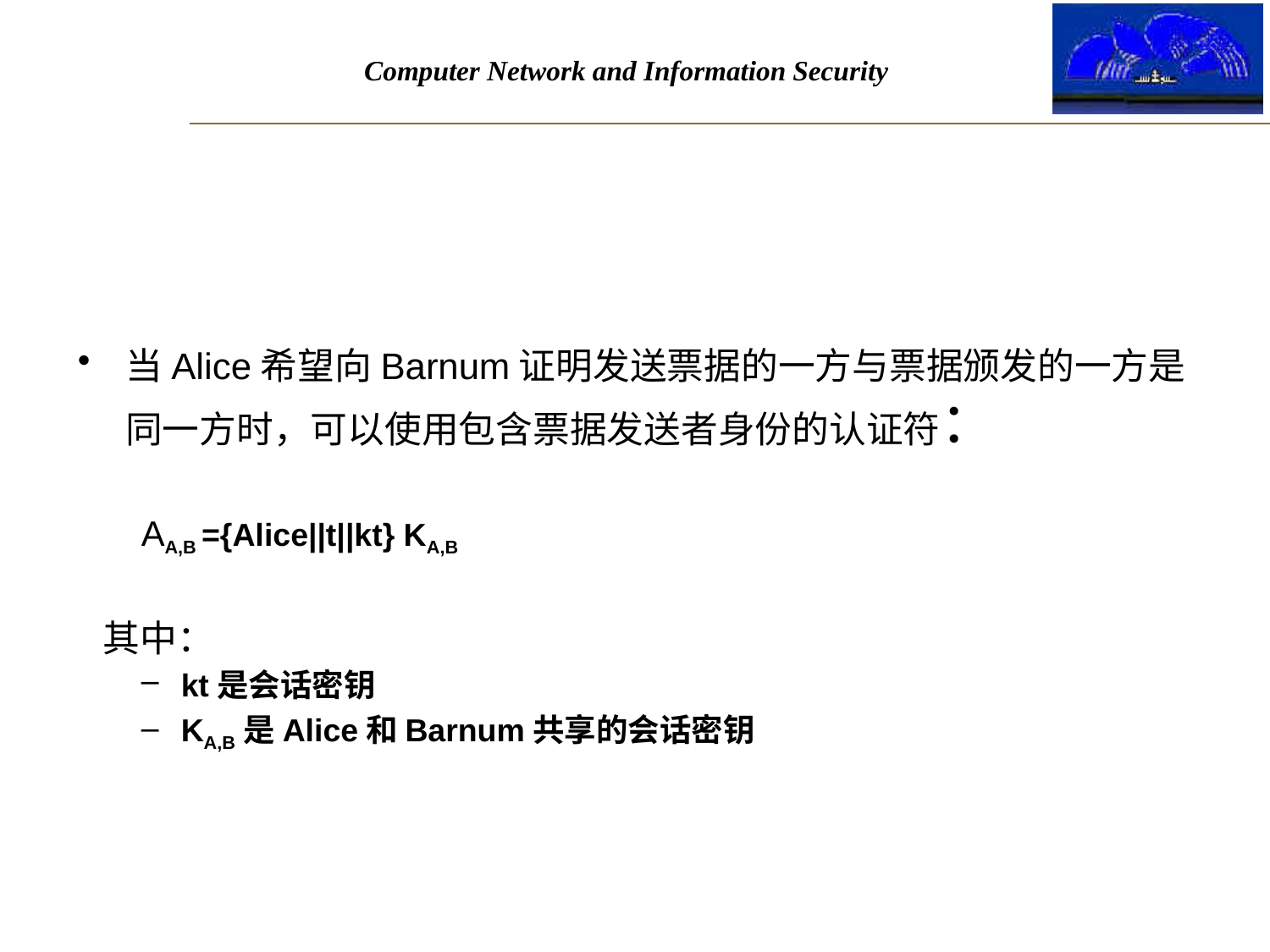

#
当Alice希望向Barnum证明发送票据的一方与票据颁发的一方是同一方时，可以使用包含票据发送者身份的认证符：

AA,B ={Alice||t||kt} KA,B

  其中：
kt是会话密钥
KA,B是Alice和Barnum共享的会话密钥